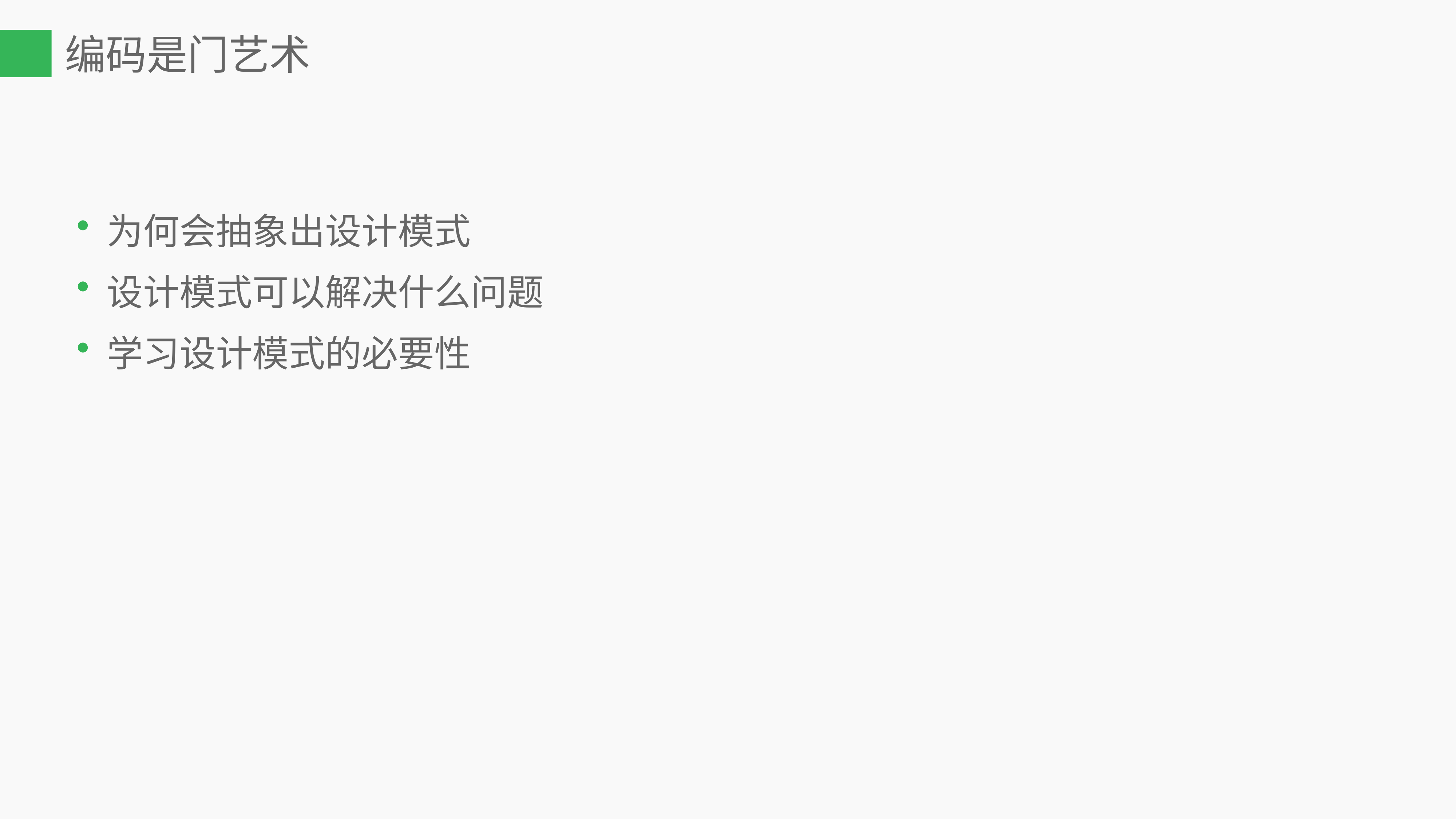

编码是门艺术

为何会抽象出设计模式
设计模式可以解决什么问题
学习设计模式的必要性